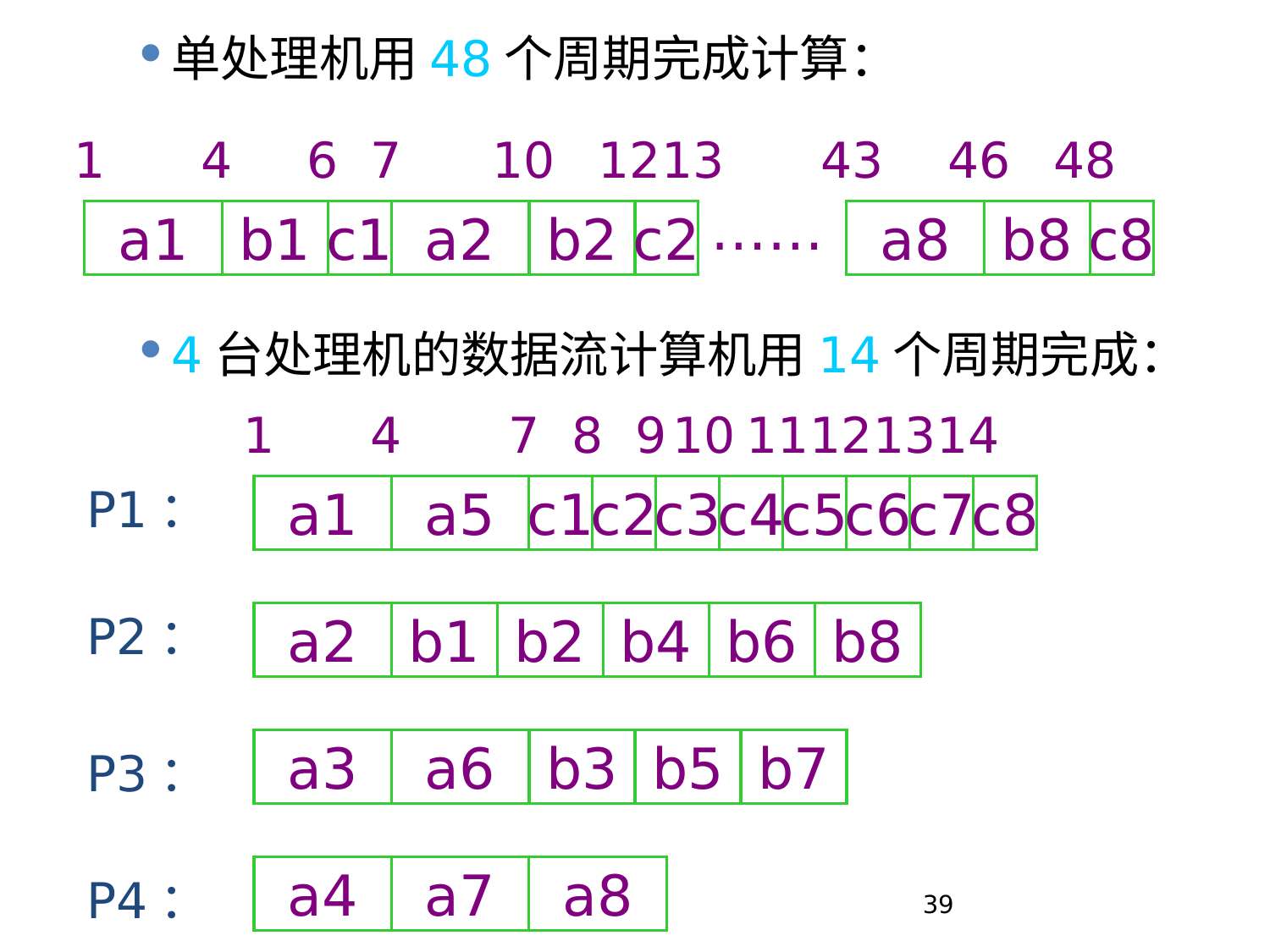

单处理机用48个周期完成计算：
1
4
6
7
10
12
13
43
46
48
……
a1
b1
c1
a2
b2
c2
a8
b8
c8
4台处理机的数据流计算机用14个周期完成：
1
4
7
8
9
10
11
12
13
14
P1：
a1
a5
c1
c2
c3
c4
c5
c6
c7
c8
P2：
a2
b1
b2
b4
b6
b8
a3
a6
b3
b5
b7
P3：
a4
a7
a8
P4：
39